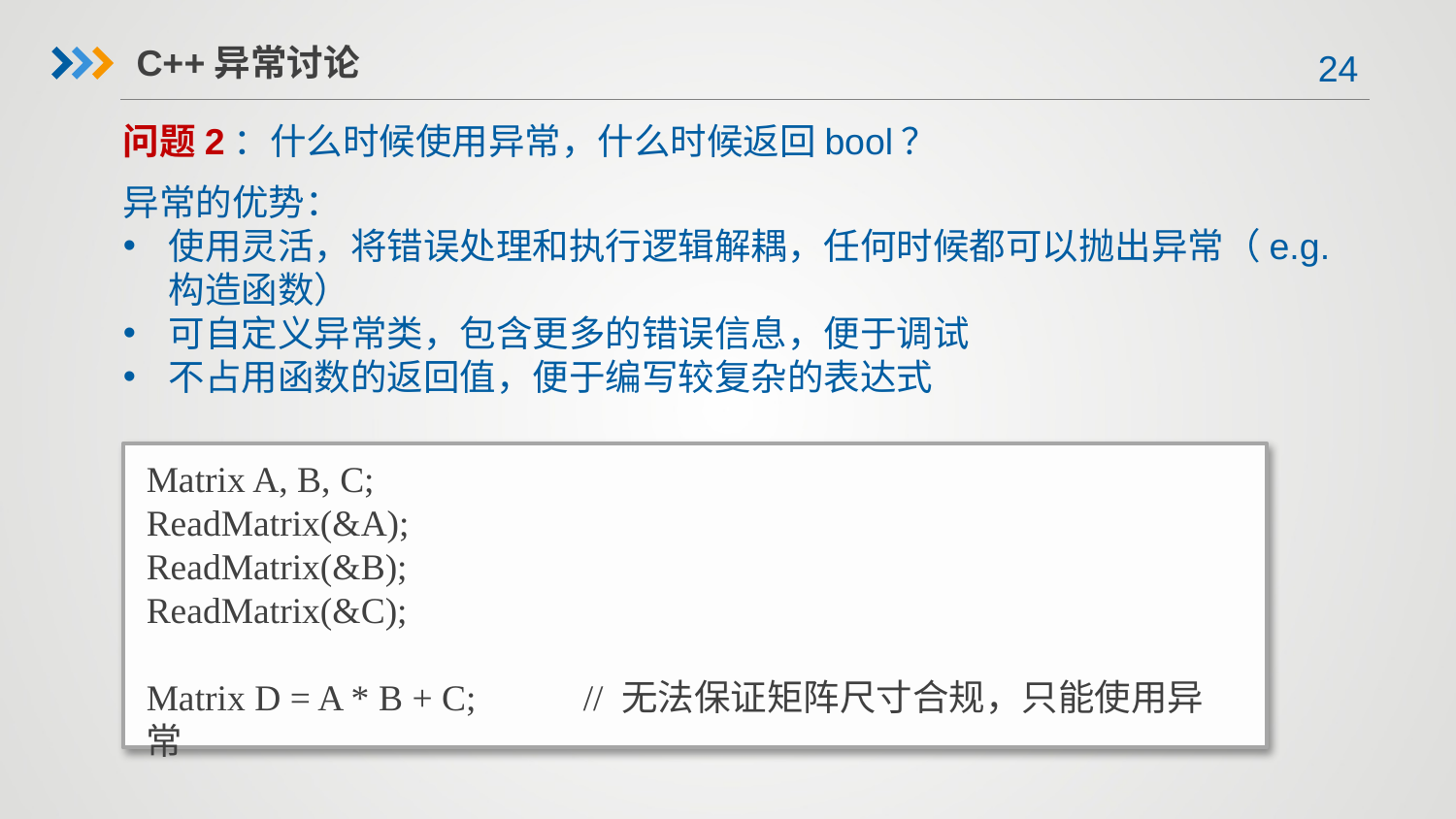

C++异常讨论
问题2：什么时候使用异常，什么时候返回bool？
异常的优势：
使用灵活，将错误处理和执行逻辑解耦，任何时候都可以抛出异常（e.g. 构造函数）
可自定义异常类，包含更多的错误信息，便于调试
不占用函数的返回值，便于编写较复杂的表达式

Matrix A, B, C;
ReadMatrix(&A);
ReadMatrix(&B);
ReadMatrix(&C);

Matrix D = A * B + C;	// 无法保证矩阵尺寸合规，只能使用异常